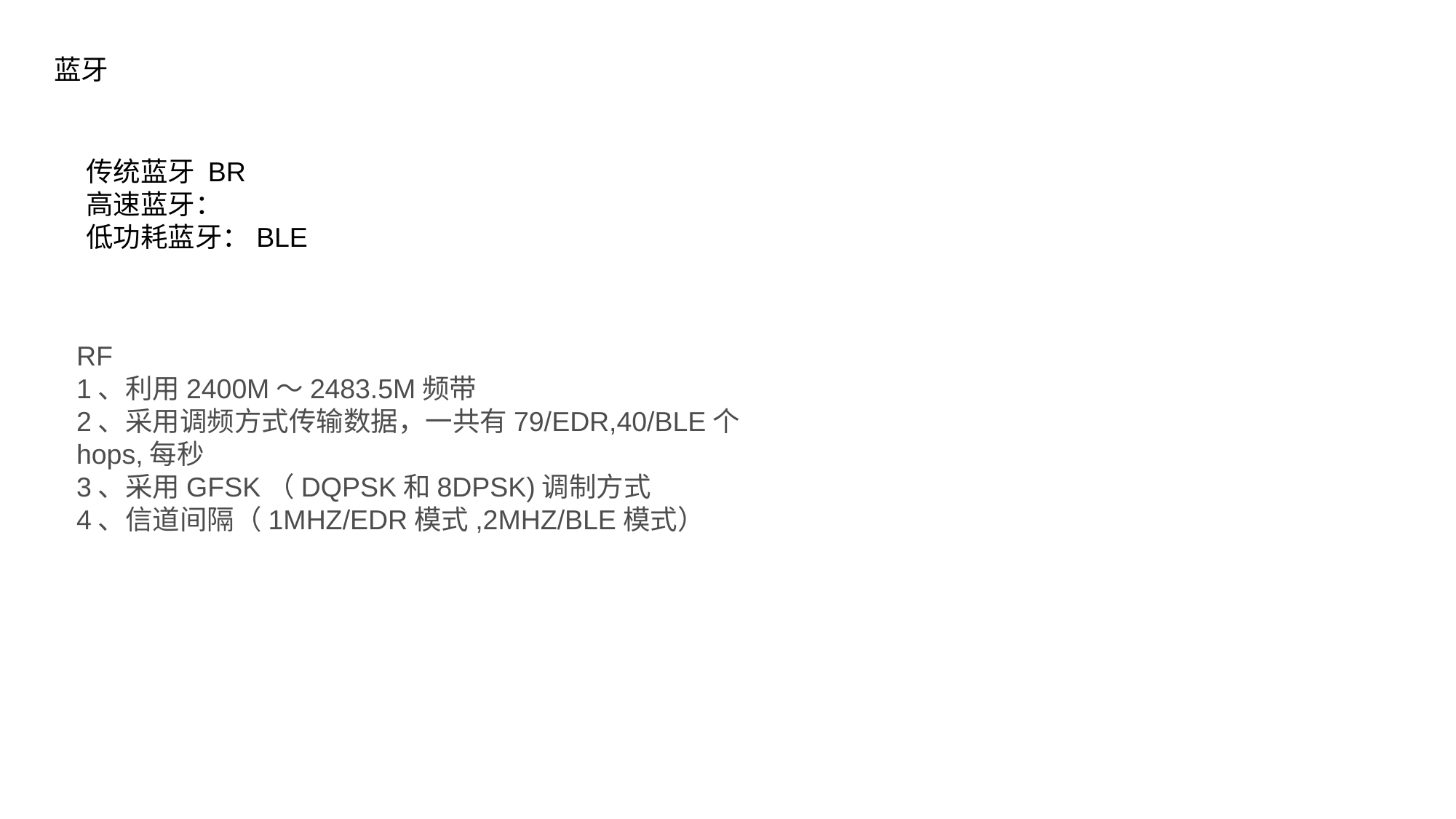

蓝牙
传统蓝牙 BR
高速蓝牙：
低功耗蓝牙：BLE

RF
1、利用2400M～2483.5M频带
2、采用调频方式传输数据，一共有79/EDR,40/BLE个hops,每秒
3、采用GFSK（DQPSK和8DPSK)调制方式
4、信道间隔（1MHZ/EDR模式,2MHZ/BLE模式）